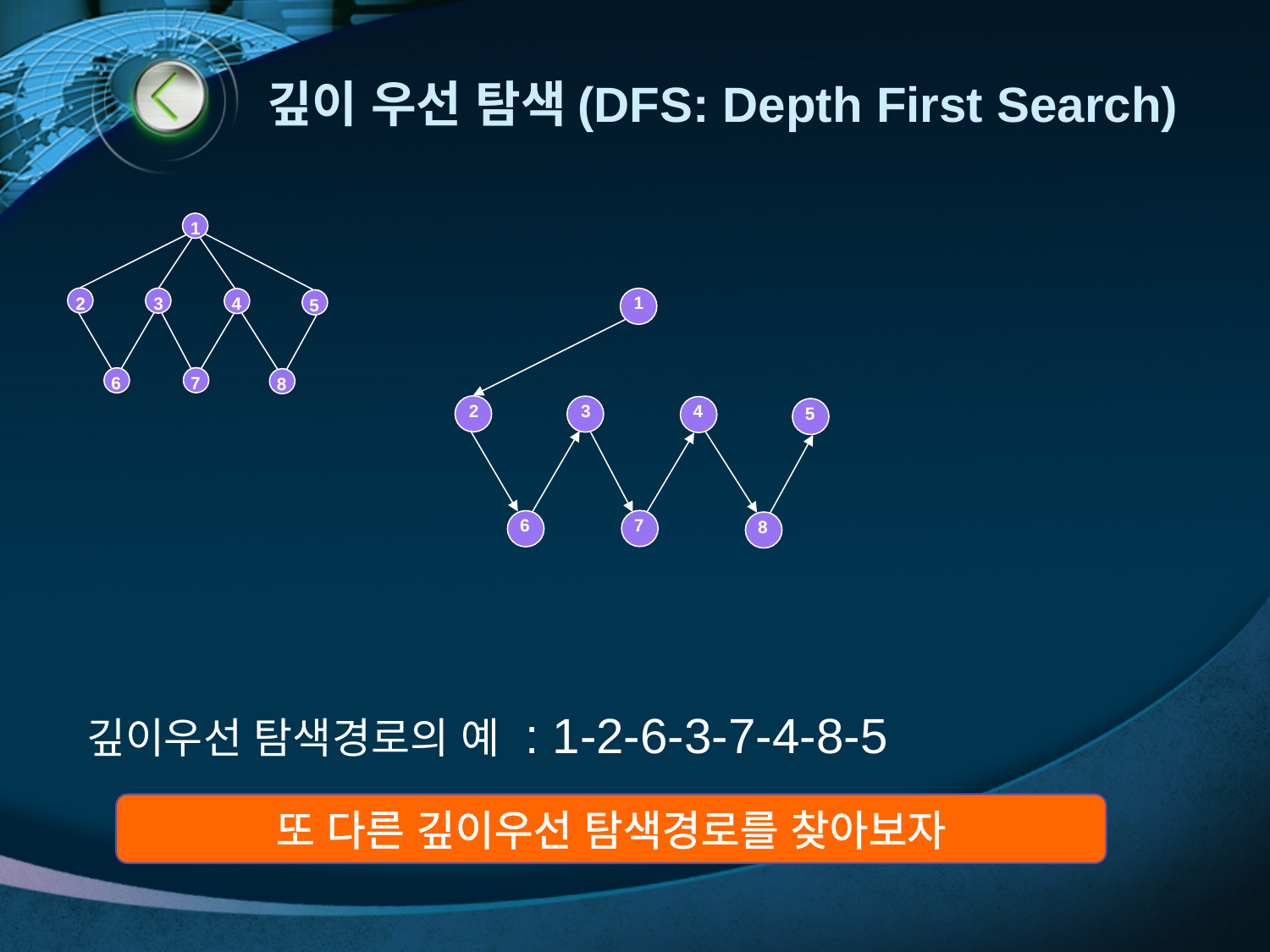

# 깊이 우선 탐색(DFS: Depth First Search)
1

2

3

4

5

7

6
8

1

2

3

4

5

7

6
8

깊이우선 탐색경로의 예 : 1-2-6-3-7-4-8-5
또 다른 깊이우선 탐색경로를 찾아보자